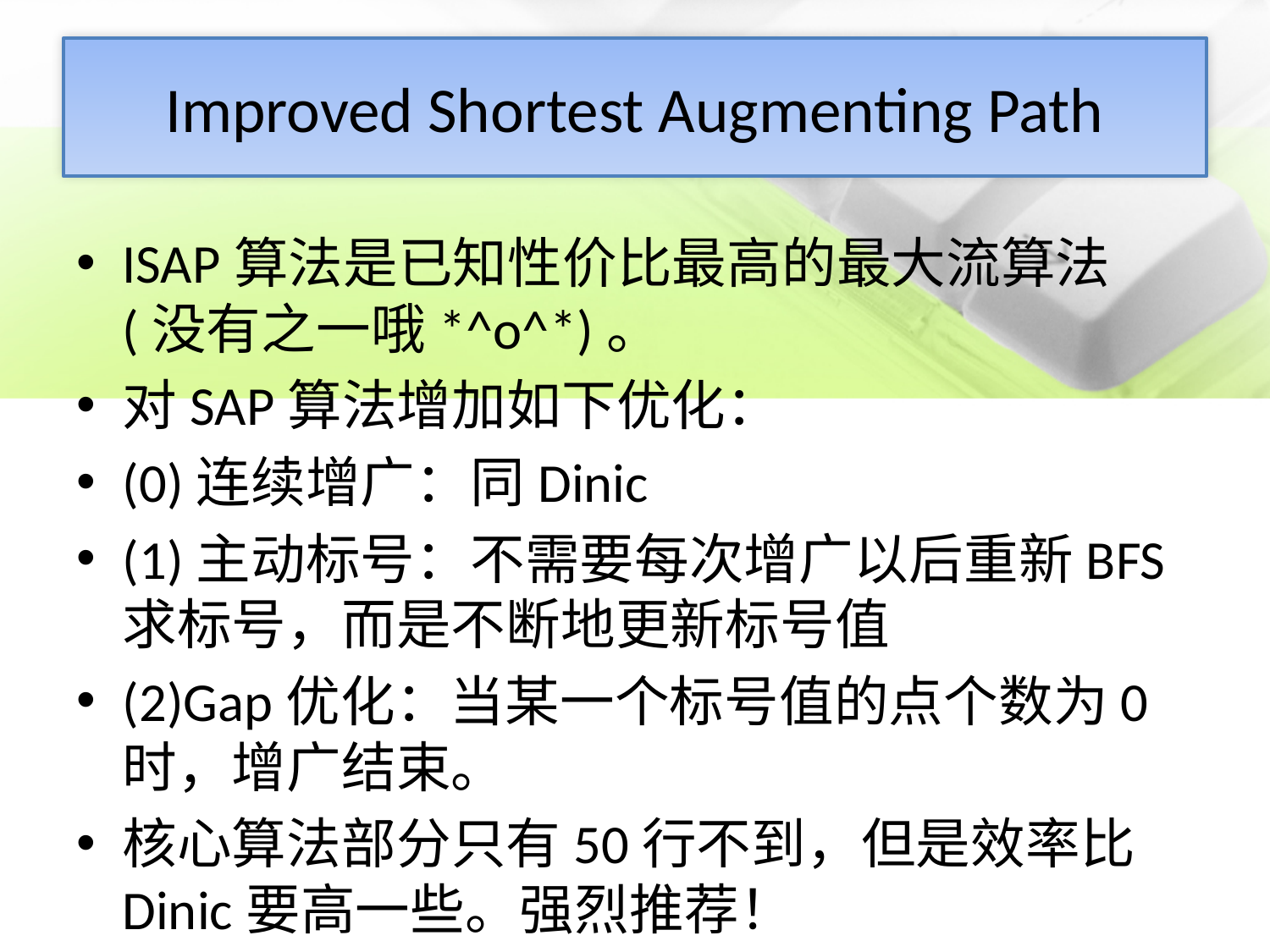

# Improved Shortest Augmenting Path
ISAP算法是已知性价比最高的最大流算法(没有之一哦*^o^*)。
对SAP算法增加如下优化：
(0)连续增广：同Dinic
(1)主动标号：不需要每次增广以后重新BFS求标号，而是不断地更新标号值
(2)Gap优化：当某一个标号值的点个数为0时，增广结束。
核心算法部分只有50行不到，但是效率比Dinic要高一些。强烈推荐！